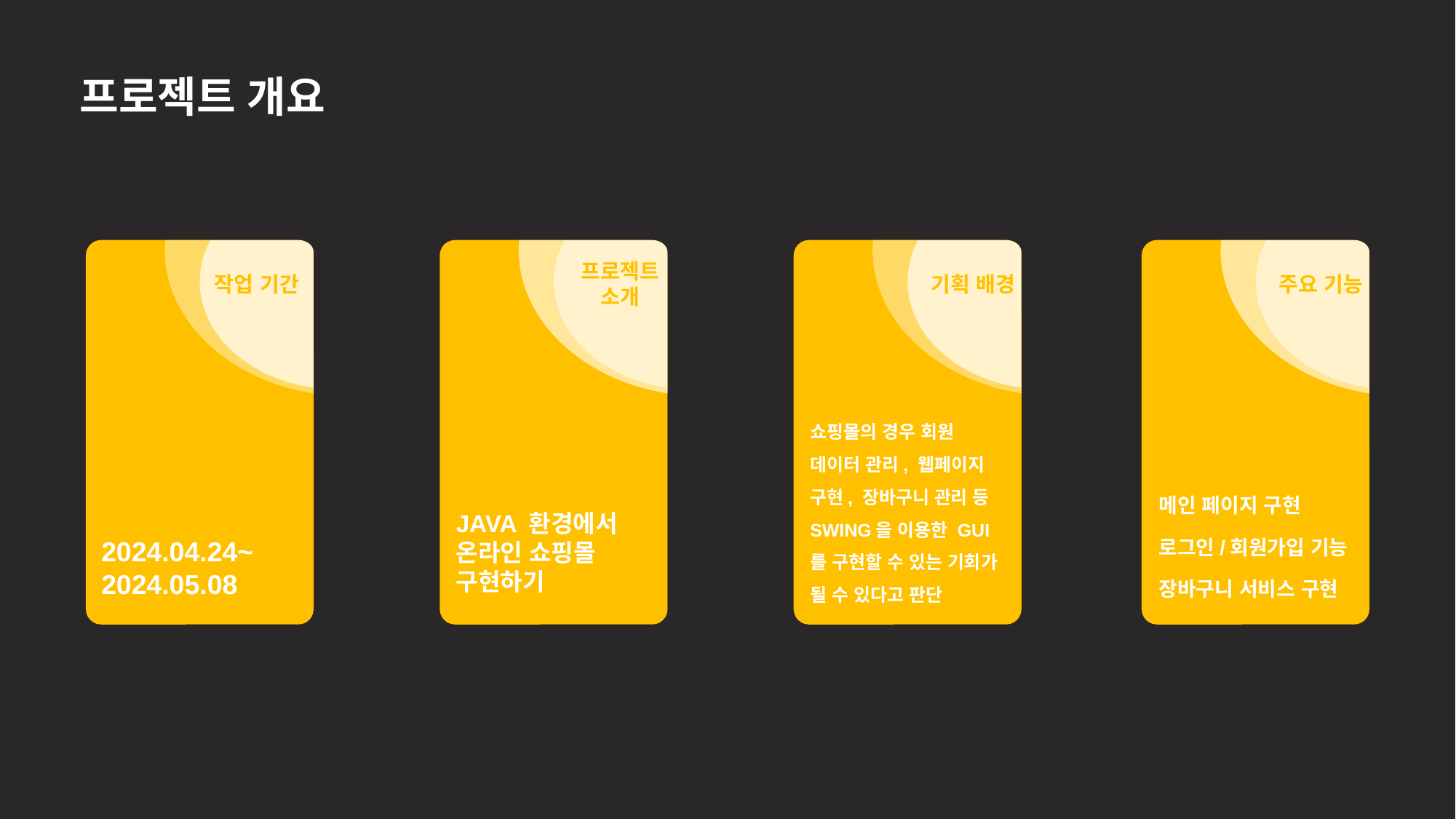

프로젝트 개요

작업 기간

프로젝트
소개
JAVA 환경에서 온라인 쇼핑몰 구현하기

기획 배경
쇼핑몰의 경우 회원 데이터 관리, 웹페이지 구현, 장바구니 관리 등 SWING을 이용한 GUI를 구현할 수 있는 기회가 될 수 있다고 판단

주요 기능
메인 페이지 구현
로그인/회원가입 기능
장바구니 서비스 구현

2024.04.24~
2024.05.08